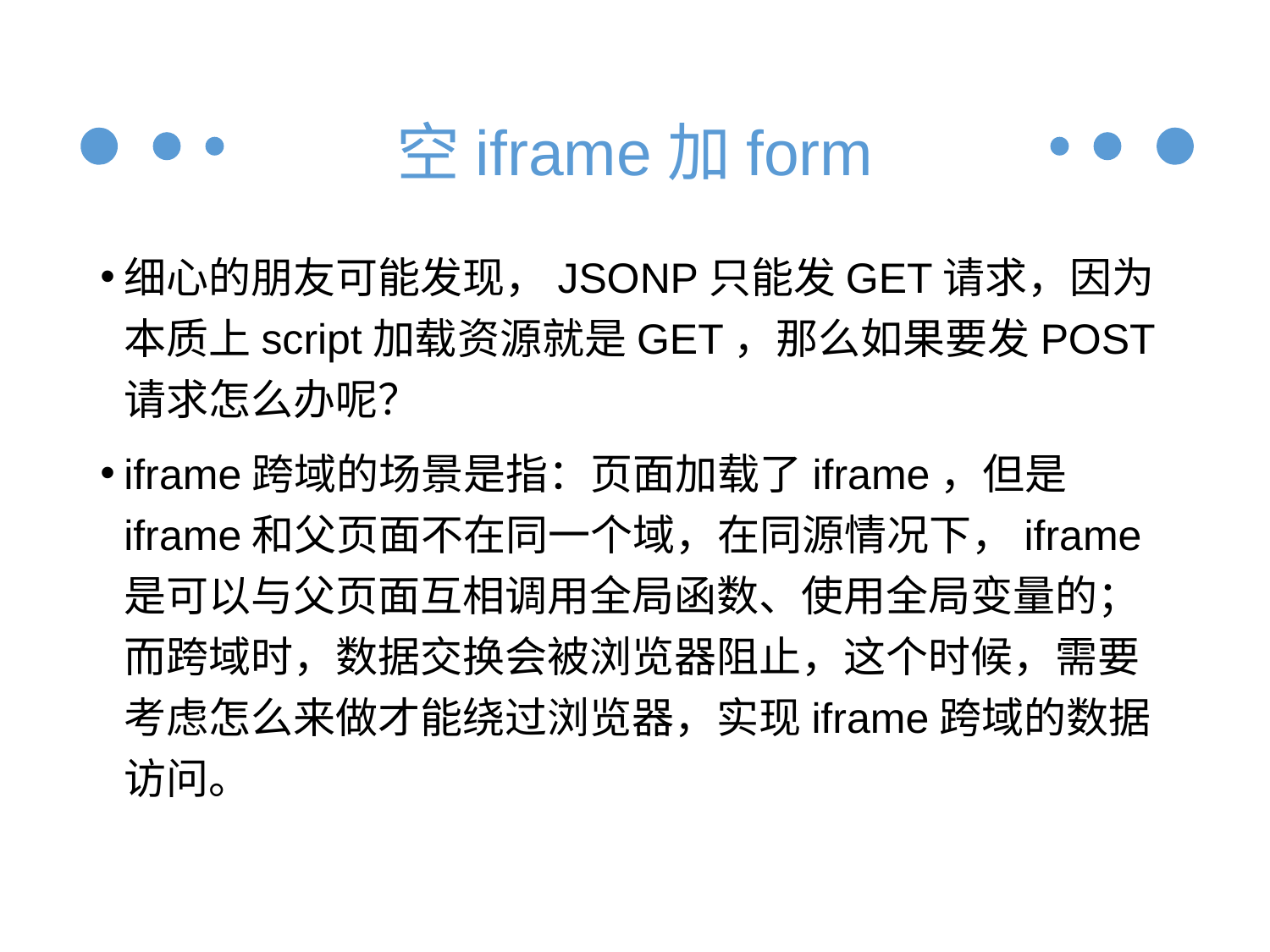

# 空iframe加form
细心的朋友可能发现，JSONP只能发GET请求，因为本质上script加载资源就是GET，那么如果要发POST请求怎么办呢？
iframe跨域的场景是指：页面加载了iframe，但是iframe和父页面不在同一个域，在同源情况下，iframe是可以与父页面互相调用全局函数、使用全局变量的；而跨域时，数据交换会被浏览器阻止，这个时候，需要考虑怎么来做才能绕过浏览器，实现iframe跨域的数据访问。